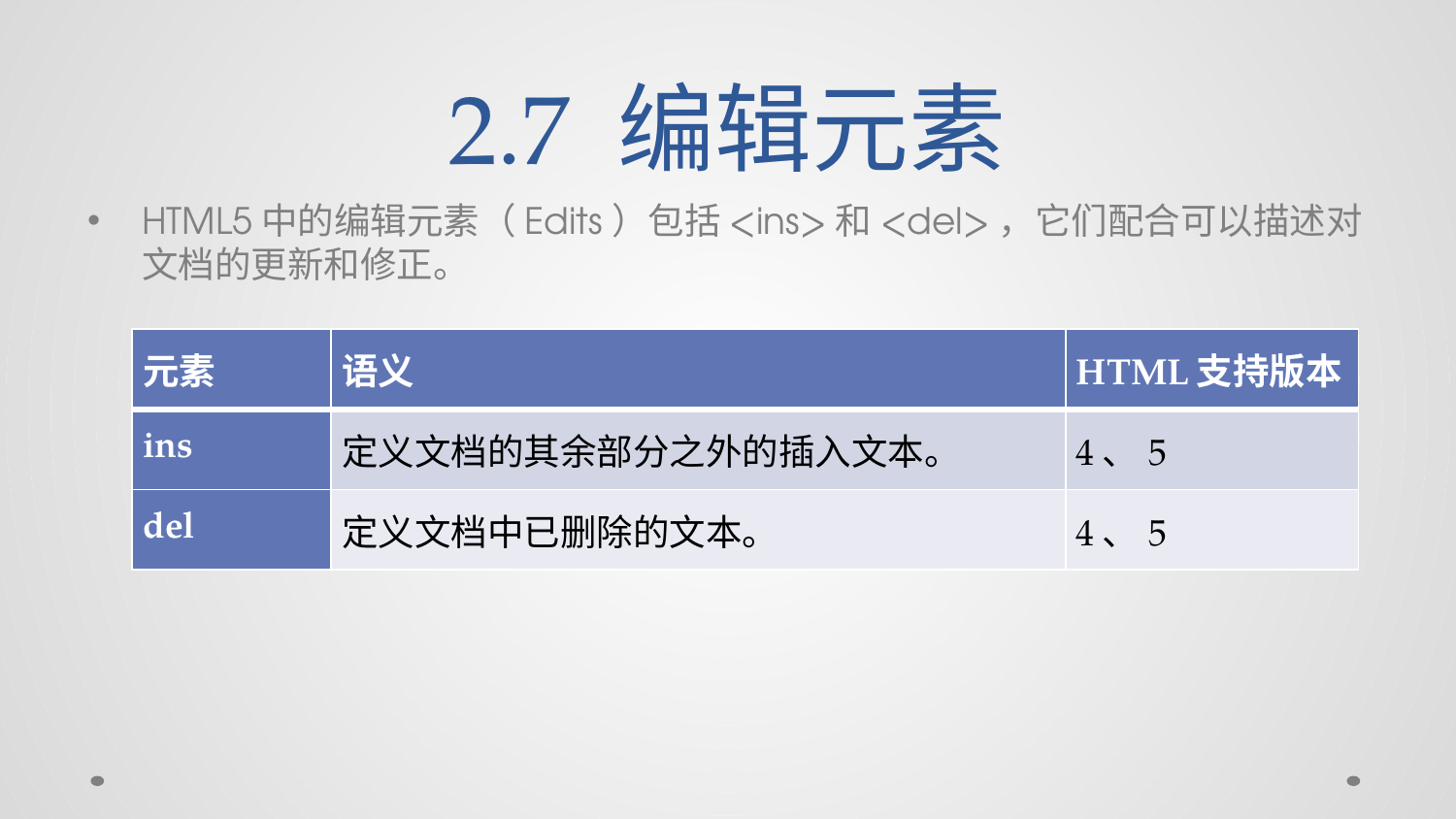

# 2.7 编辑元素
HTML5中的编辑元素（Edits）包括<ins>和<del>，它们配合可以描述对文档的更新和修正。
| 元素 | 语义 | HTML支持版本 |
| --- | --- | --- |
| ins | 定义文档的其余部分之外的插入文本。 | 4、5 |
| del | 定义文档中已删除的文本。 | 4、5 |